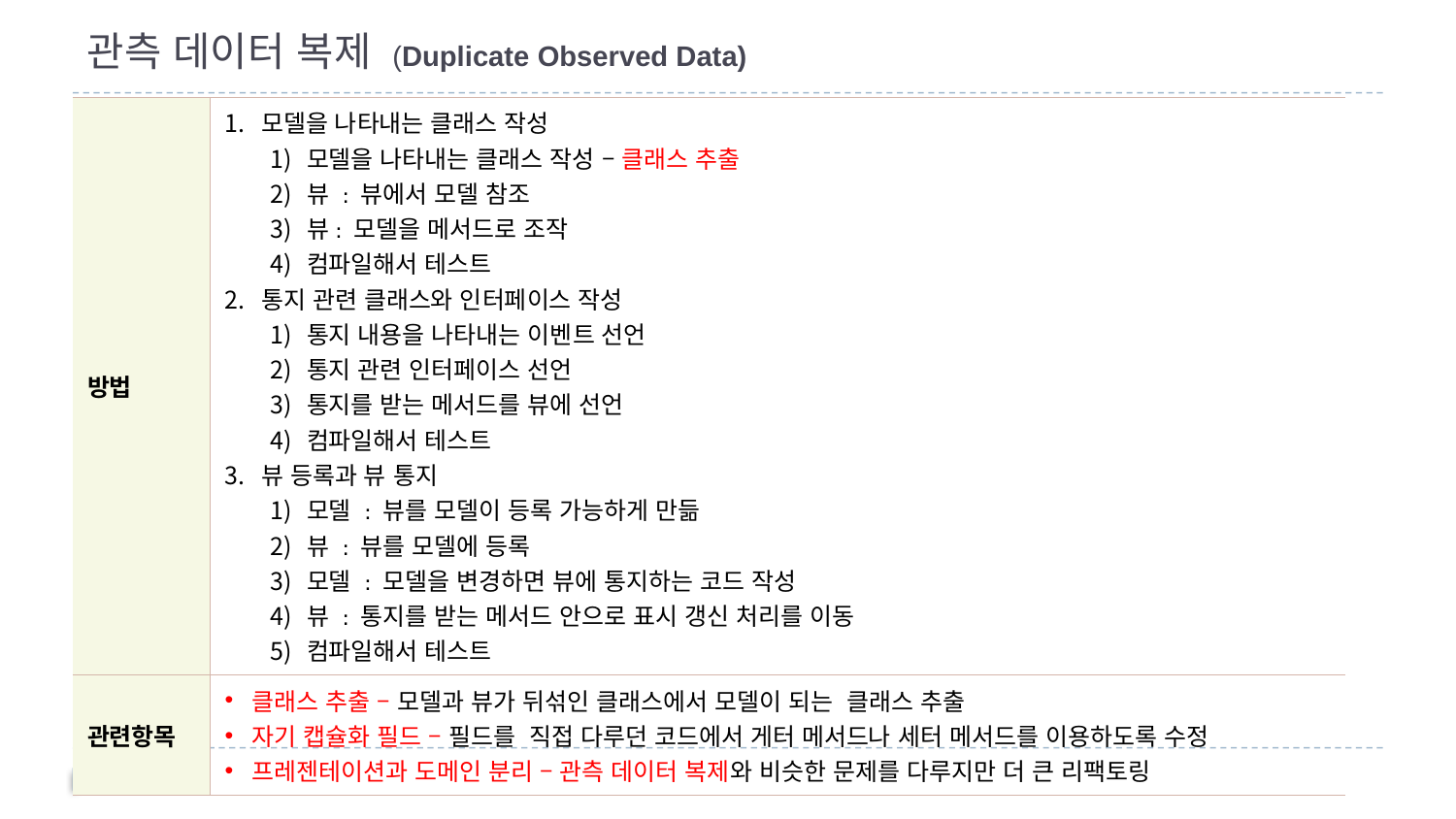

# 관측 데이터 복제 (Duplicate Observed Data)
| 방법 | 모델을 나타내는 클래스 작성 모델을 나타내는 클래스 작성 – 클래스 추출 뷰 : 뷰에서 모델 참조 뷰: 모델을 메서드로 조작 컴파일해서 테스트 통지 관련 클래스와 인터페이스 작성 통지 내용을 나타내는 이벤트 선언 통지 관련 인터페이스 선언 통지를 받는 메서드를 뷰에 선언 컴파일해서 테스트 뷰 등록과 뷰 통지 모델 : 뷰를 모델이 등록 가능하게 만듦 뷰 : 뷰를 모델에 등록 모델 : 모델을 변경하면 뷰에 통지하는 코드 작성 뷰 : 통지를 받는 메서드 안으로 표시 갱신 처리를 이동 컴파일해서 테스트 |
| --- | --- |
| 관련항목 | 클래스 추출 – 모델과 뷰가 뒤섞인 클래스에서 모델이 되는 클래스 추출 자기 캡슐화 필드 – 필드를 직접 다루던 코드에서 게터 메서드나 세터 메서드를 이용하도록 수정 프레젠테이션과 도메인 분리 – 관측 데이터 복제와 비슷한 문제를 다루지만 더 큰 리팩토링 |
152